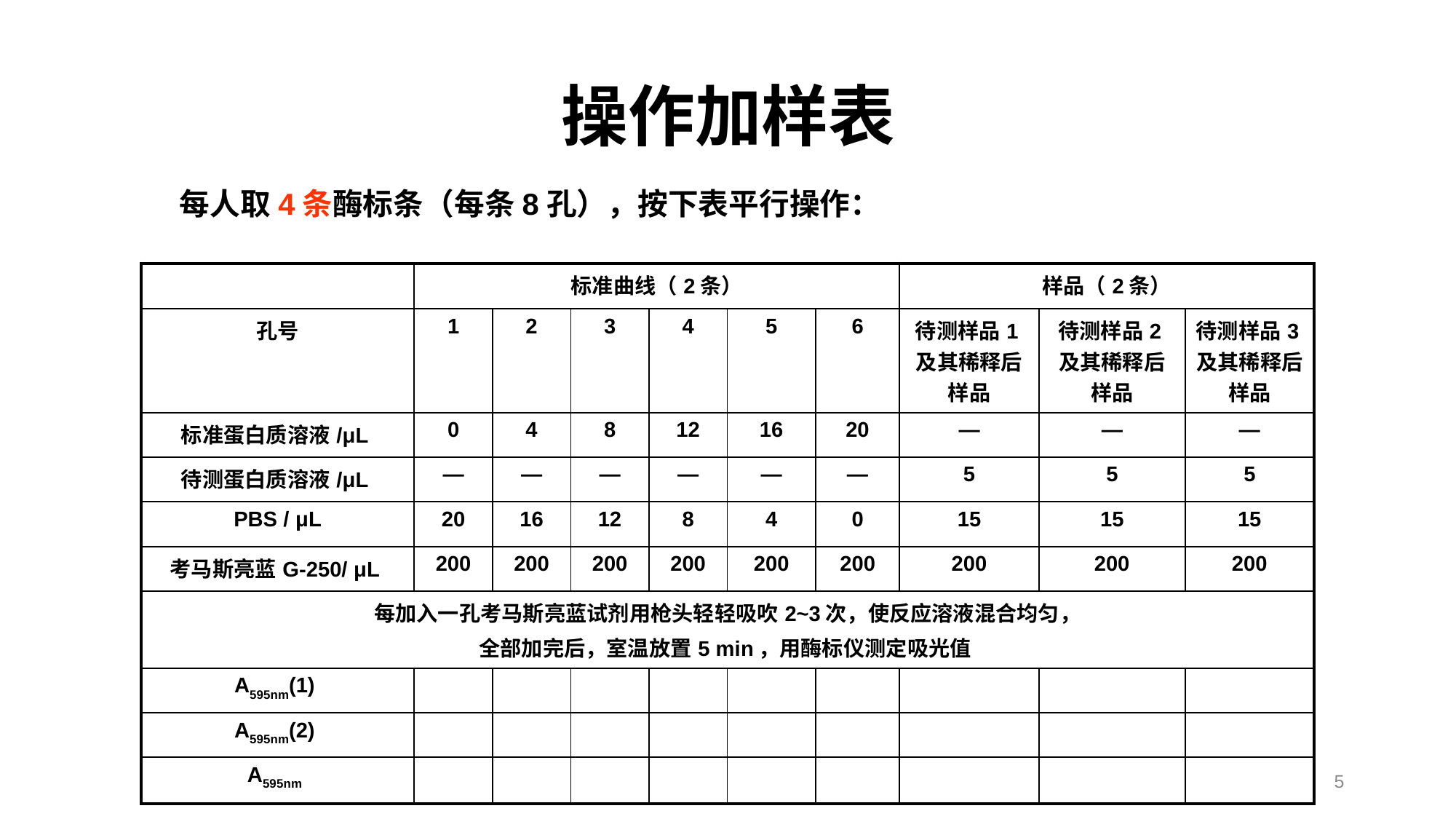

# 操作加样表
每人取4条酶标条（每条8孔），按下表平行操作：
|  | 标准曲线（2条） |  |  |  |  |  | 样品（2条） |  |  |
| --- | --- | --- | --- | --- | --- | --- | --- | --- | --- |
| 孔号 | 1 | 2 | 3 | 4 | 5 | 6 | 待测样品1及其稀释后样品 | 待测样品2及其稀释后 样品 | 待测样品3及其稀释后样品 |
| 标准蛋白质溶液/μL | 0 | 4 | 8 | 12 | 16 | 20 | — | — | — |
| 待测蛋白质溶液/μL | — | — | — | — | — | — | 5 | 5 | 5 |
| PBS / μL | 20 | 16 | 12 | 8 | 4 | 0 | 15 | 15 | 15 |
| 考马斯亮蓝G-250/ μL | 200 | 200 | 200 | 200 | 200 | 200 | 200 | 200 | 200 |
| 每加入一孔考马斯亮蓝试剂用枪头轻轻吸吹2~3次，使反应溶液混合均匀， 全部加完后，室温放置5 min，用酶标仪测定吸光值 |  |  |  |  |  |  |  |  |  |
| A595nm(1) |  |  |  |  |  |  |  |  |  |
| A595nm(2) |  |  |  |  |  |  |  |  |  |
| A595nm |  |  |  |  |  |  |  |  |  |
5